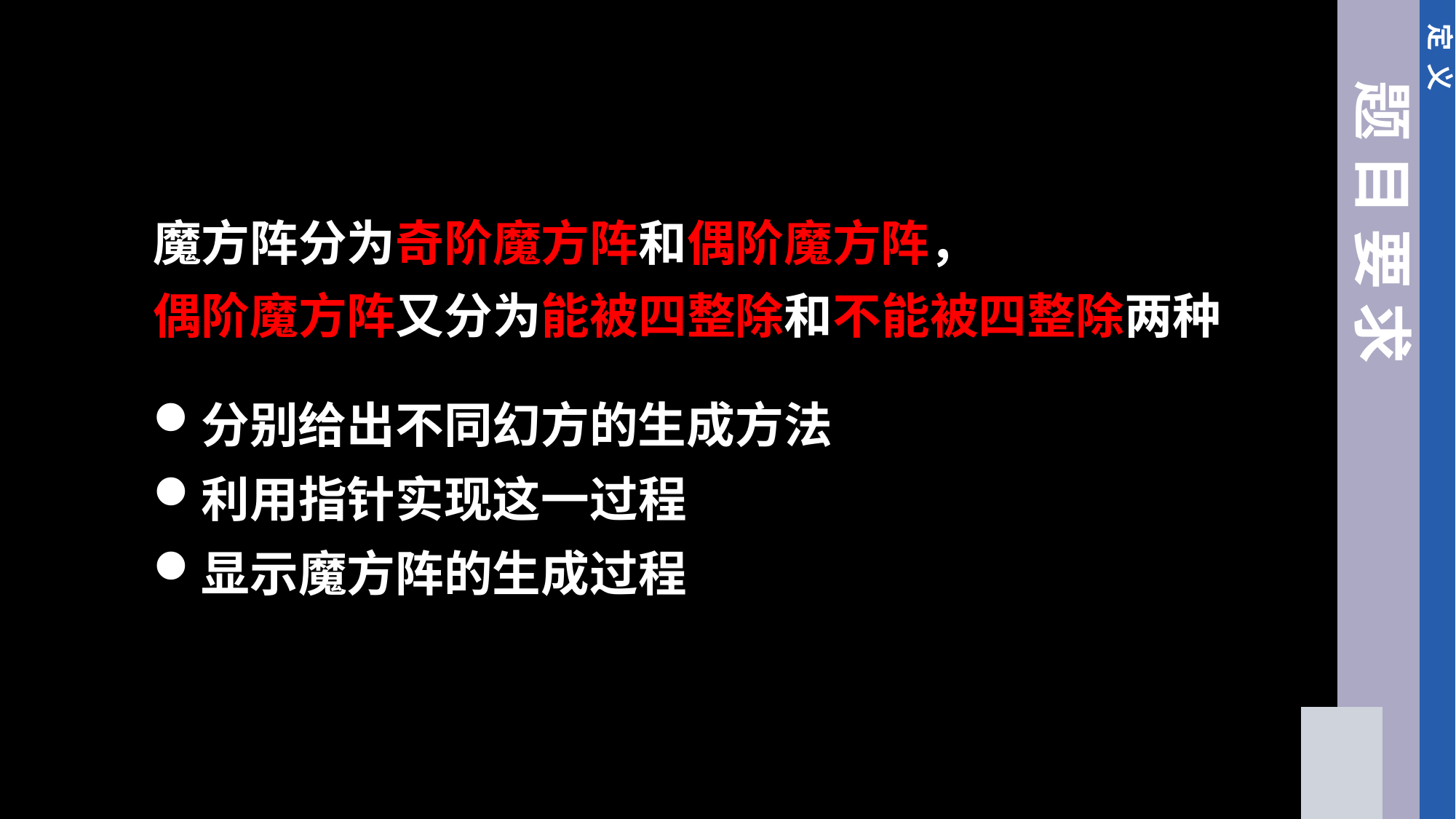

定  义
题 目 要 求
魔方阵分为奇阶魔方阵和偶阶魔方阵，
偶阶魔方阵又分为能被四整除和不能被四整除两种
分别给出不同幻方的生成方法
利用指针实现这一过程
显示魔方阵的生成过程